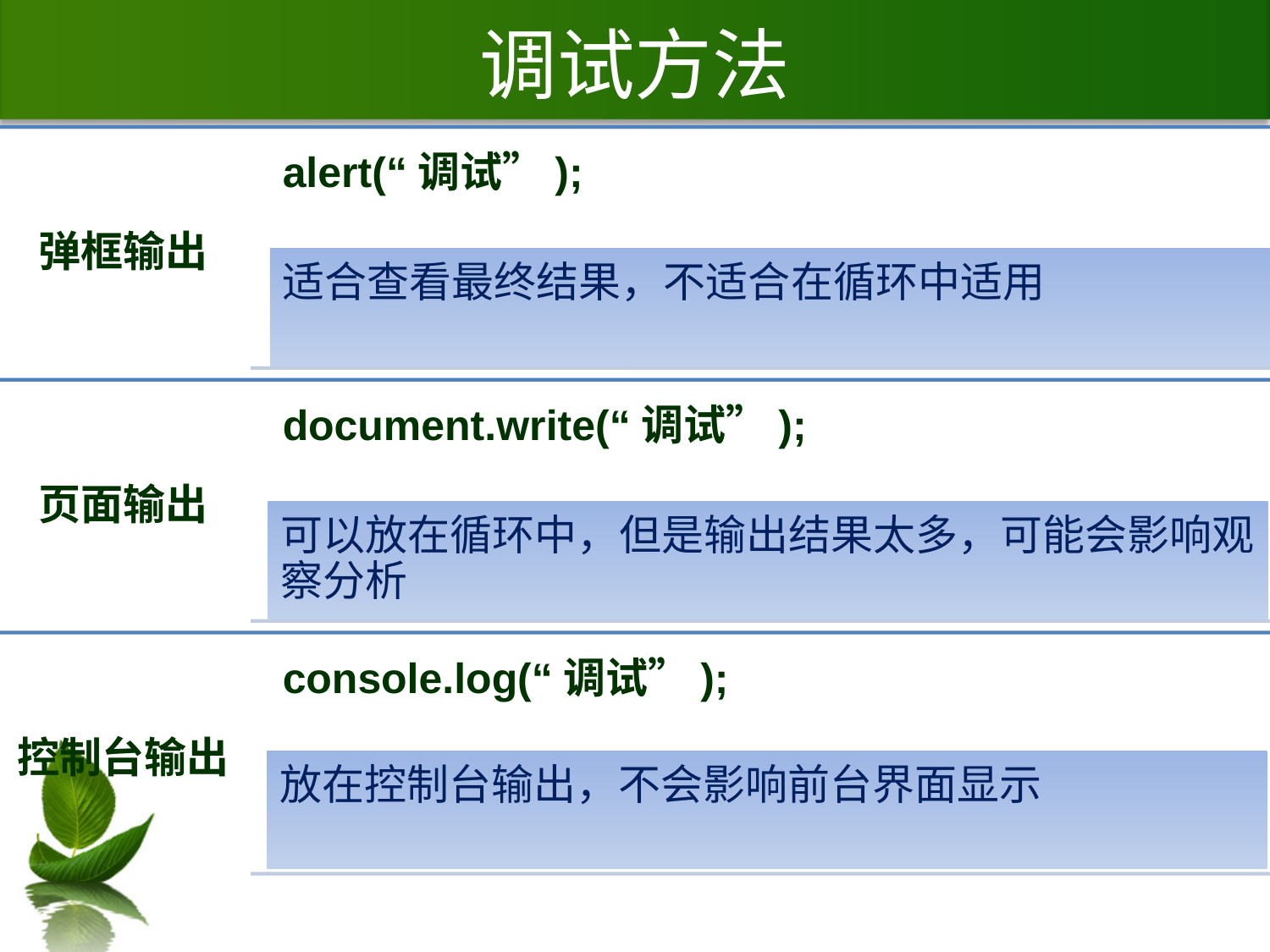

# 调试方法
弹框输出
alert(“调试”);
页面输出
document.write(“调试”);
控制台输出
console.log(“调试”);

适合查看最终结果，不适合在循环中适用

可以放在循环中，但是输出结果太多，可能会影响观察分析

放在控制台输出，不会影响前台界面显示